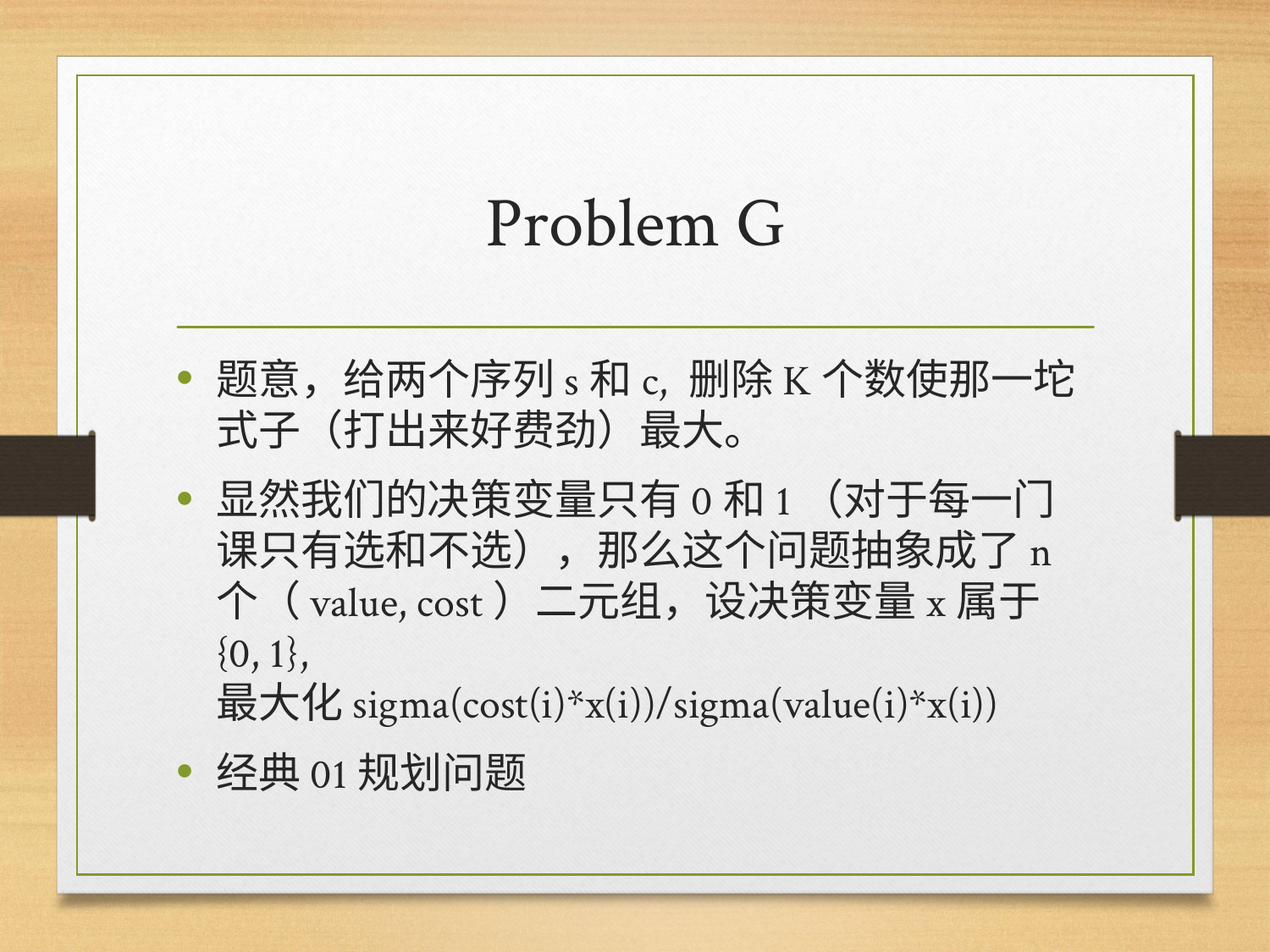

# Problem G
题意，给两个序列s和c, 删除K个数使那一坨式子（打出来好费劲）最大。
显然我们的决策变量只有0和1（对于每一门课只有选和不选），那么这个问题抽象成了n个（value, cost）二元组，设决策变量x属于{0, 1}, 最大化sigma(cost(i)*x(i))/sigma(value(i)*x(i))
经典01规划问题